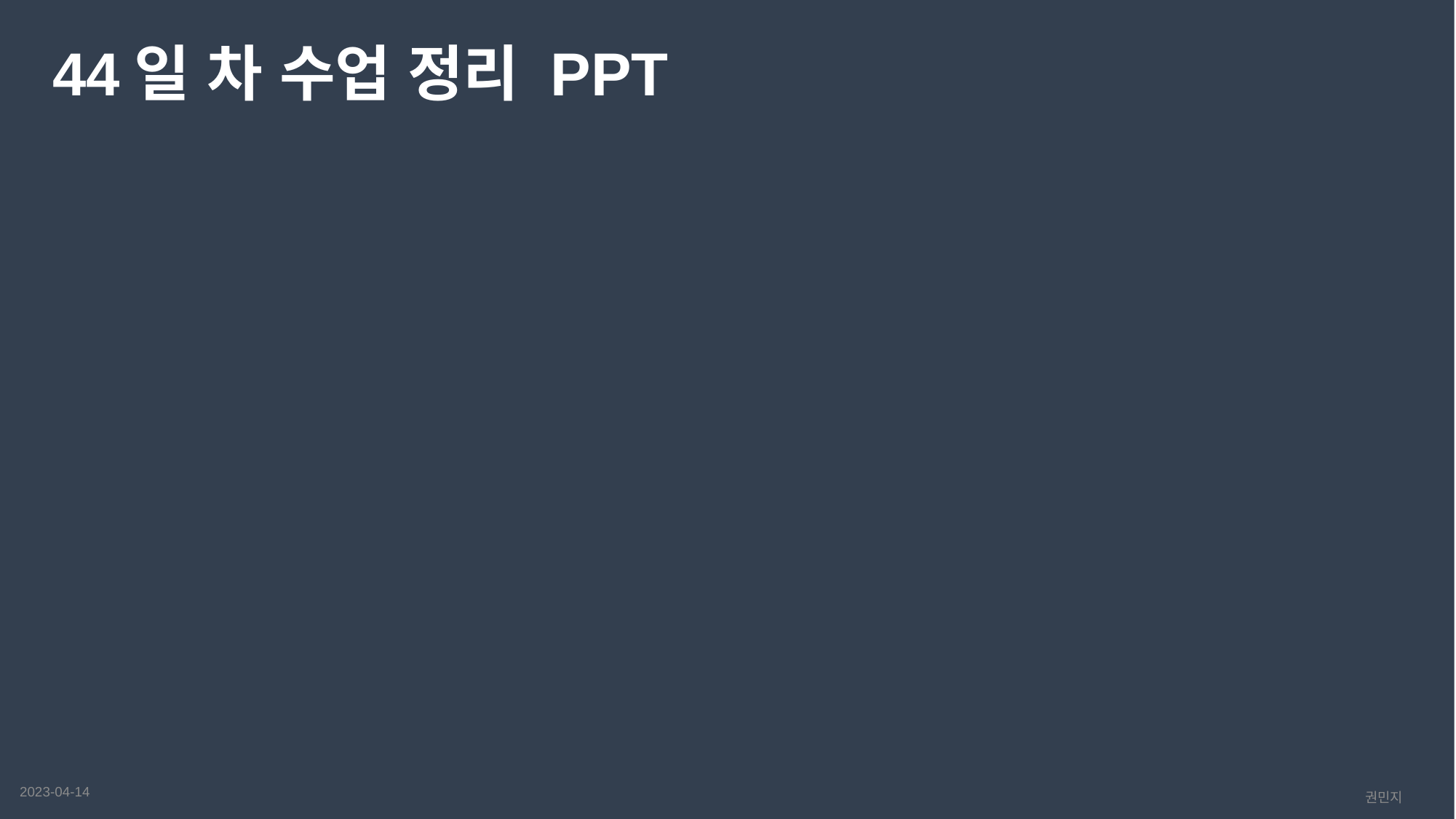

44일 차 수업 정리 PPT
2023-04-14
권민지